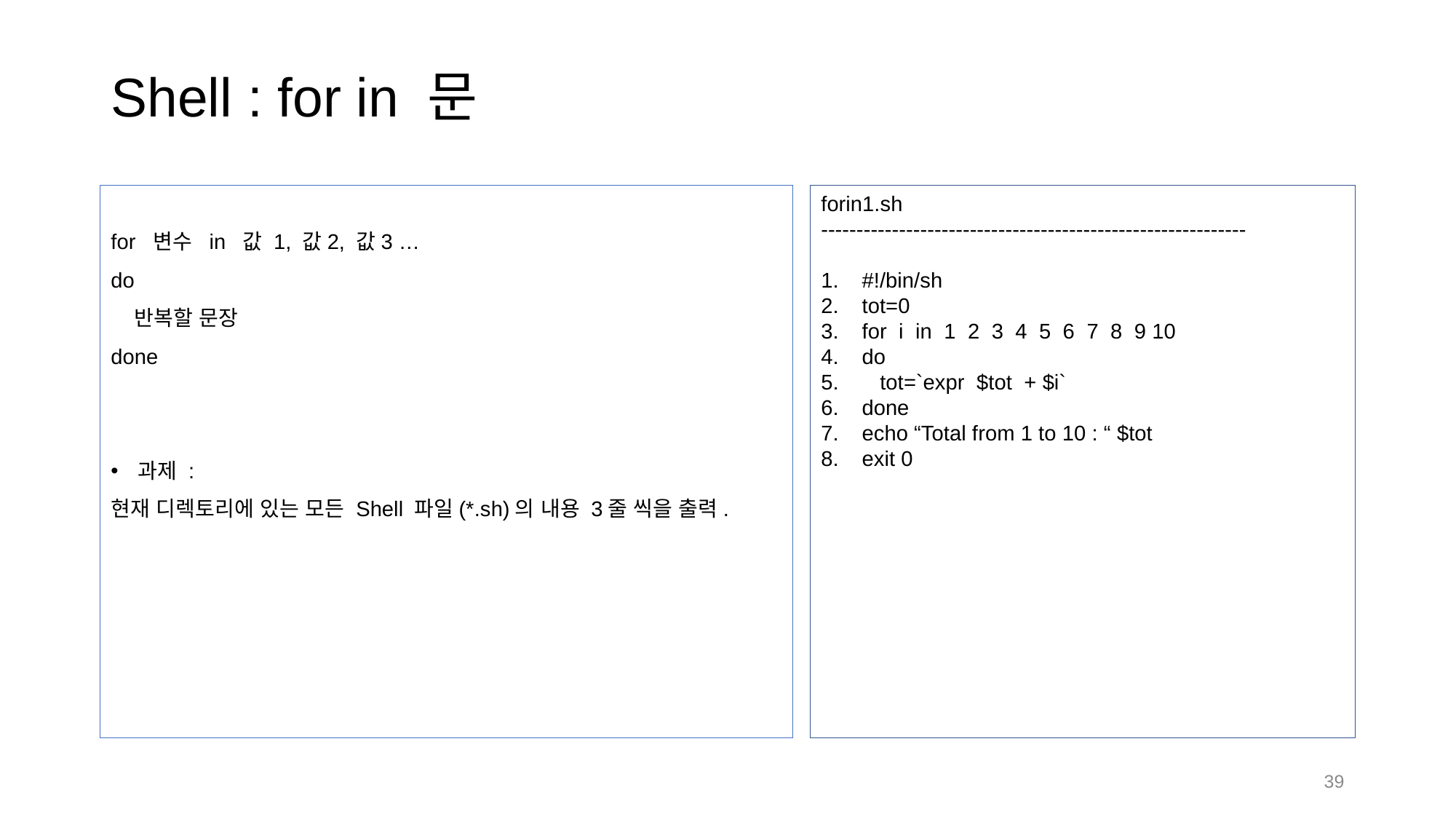

# Shell : for in 문

for  변수  in  값 1, 값2, 값3 …
do
   반복할 문장
done

과제 :
현재 디렉토리에 있는 모든 Shell 파일(*.sh)의 내용 3줄 씩을 출력.

forin1.sh
------------------------------------------------------------

#!/bin/sh
tot=0
for  i  in  1  2  3  4  5  6  7  8  9 10
do
   tot=`expr  $tot  + $i`
done
echo “Total from 1 to 10 : “ $tot
exit 0

39